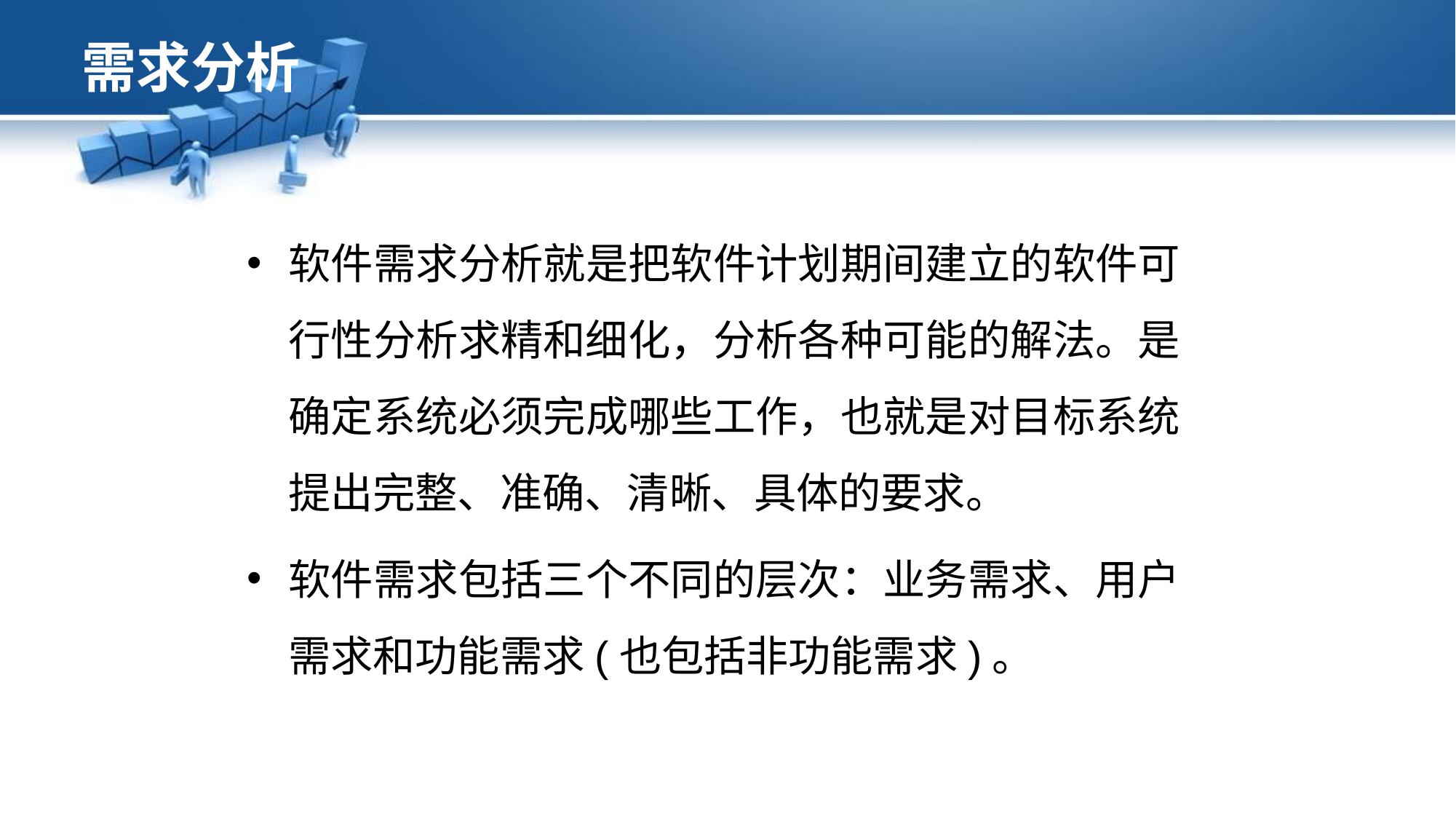

# 需求分析
软件需求分析就是把软件计划期间建立的软件可 行性分析求精和细化，分析各种可能的解法。是 确定系统必须完成哪些工作，也就是对目标系统 提出完整、准确、清晰、具体的要求。
软件需求包括三个不同的层次：业务需求、用户 需求和功能需求(也包括非功能需求)。